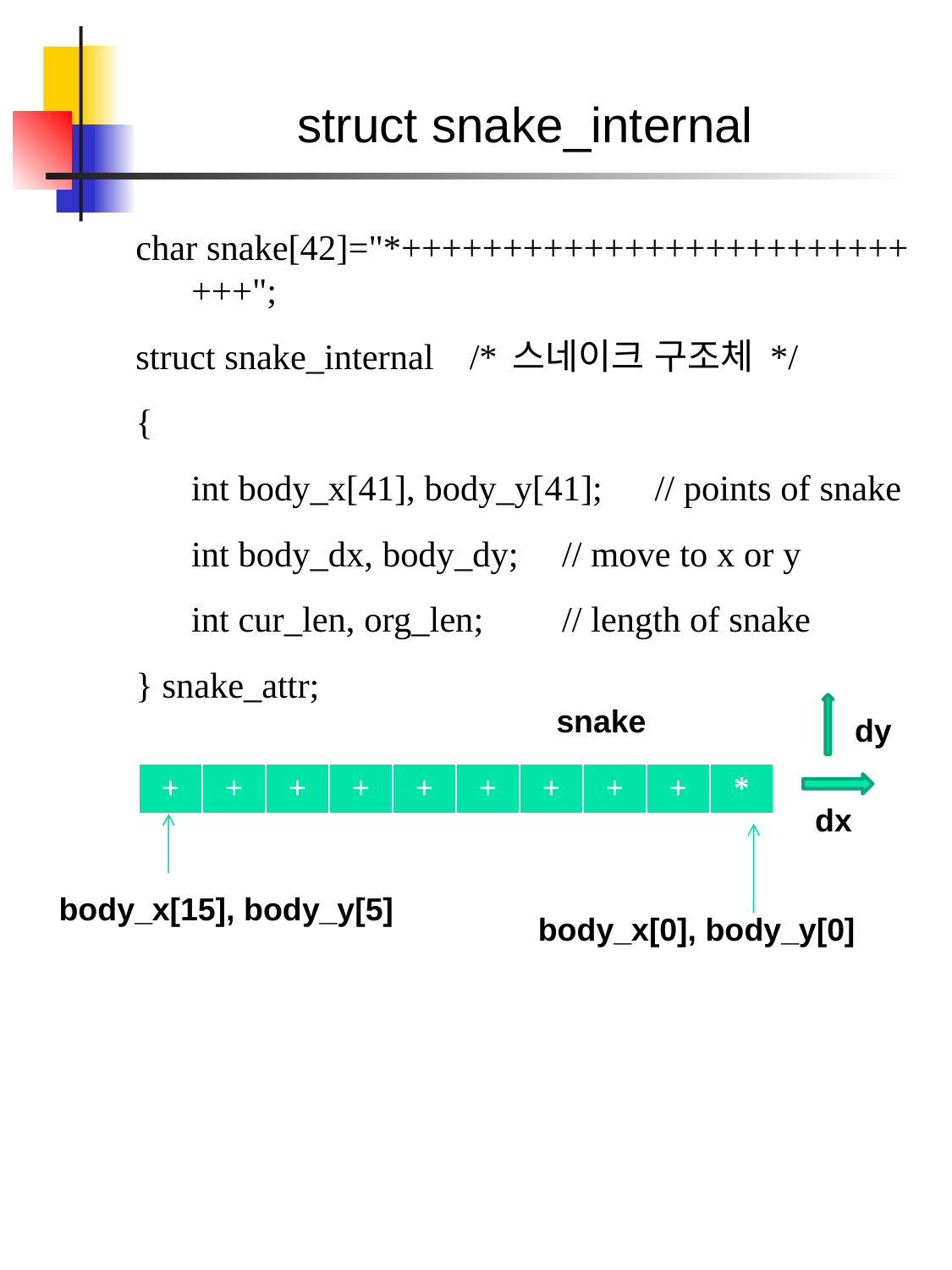

# struct snake_internal
char snake[42]="*++++++++++++++++++++++++++++";
struct snake_internal   	/* 스네이크 구조체 */
{
	int body_x[41], body_y[41];	// points of snake
	int body_dx, body_dy;		// move to x or y
	int cur_len, org_len;		// length of snake
} snake_attr;

snake

dy
| + | + | + | + | + | + | + | + | + | \* |
| --- | --- | --- | --- | --- | --- | --- | --- | --- | --- |

dx
body_x[15], body_y[5]
body_x[0], body_y[0]